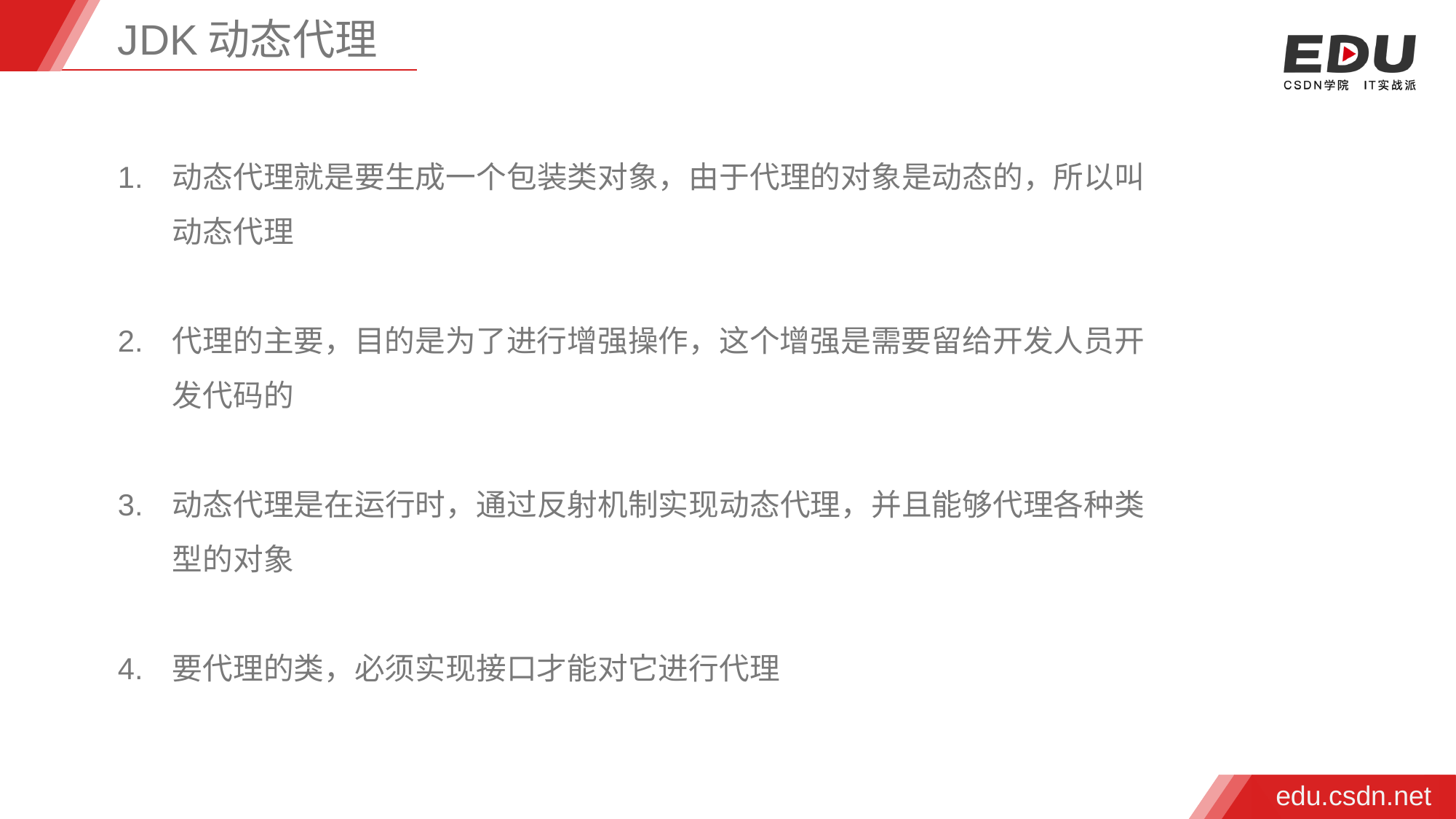

JDK动态代理
动态代理就是要生成一个包装类对象，由于代理的对象是动态的，所以叫动态代理

代理的主要，目的是为了进行增强操作，这个增强是需要留给开发人员开发代码的

动态代理是在运行时，通过反射机制实现动态代理，并且能够代理各种类型的对象

要代理的类，必须实现接口才能对它进行代理
edu.csdn.net